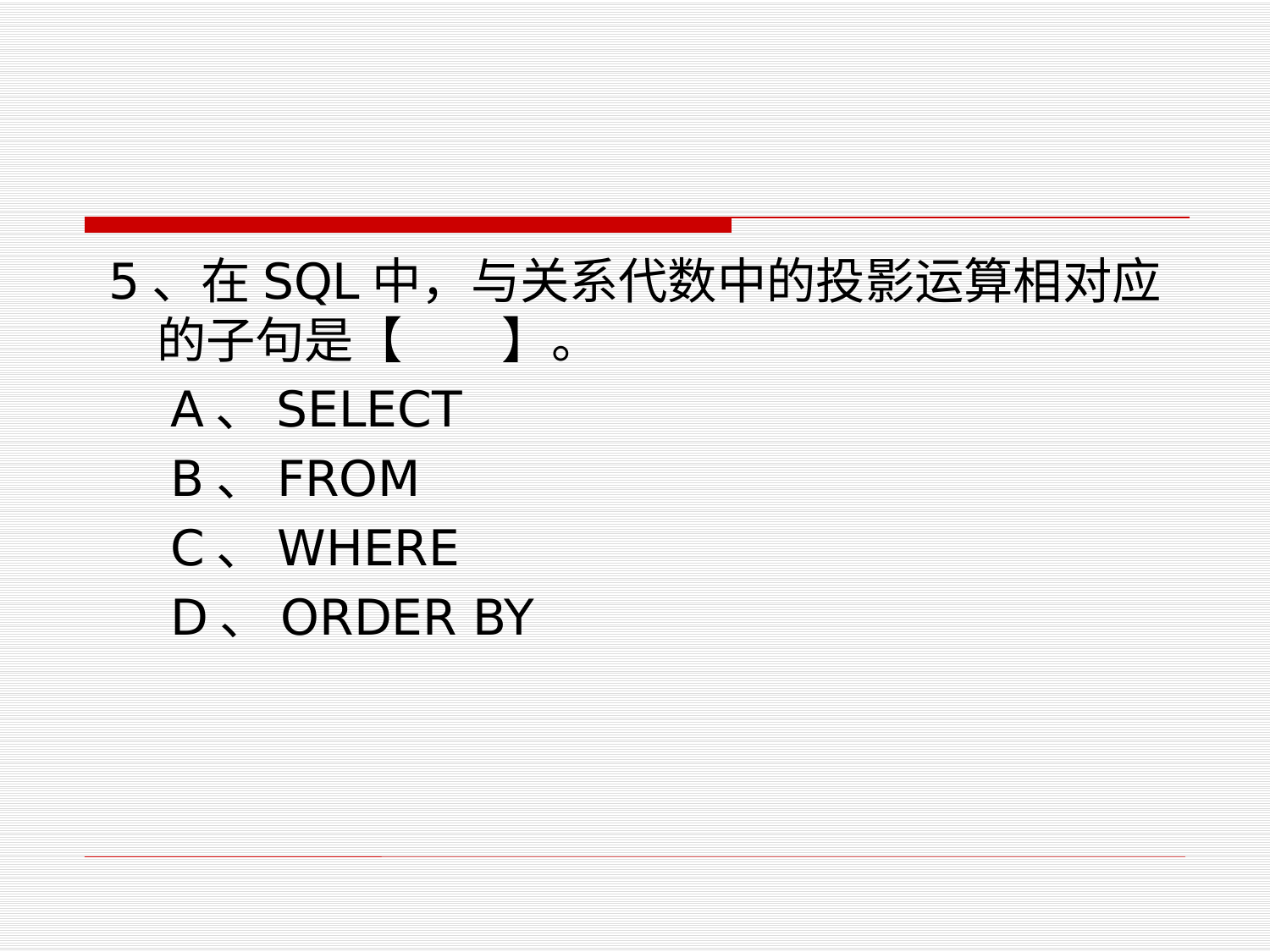

#
5、在SQL中，与关系代数中的投影运算相对应的子句是【　　】。
　A、SELECT
　B、FROM
　C、WHERE
　D、ORDER BY